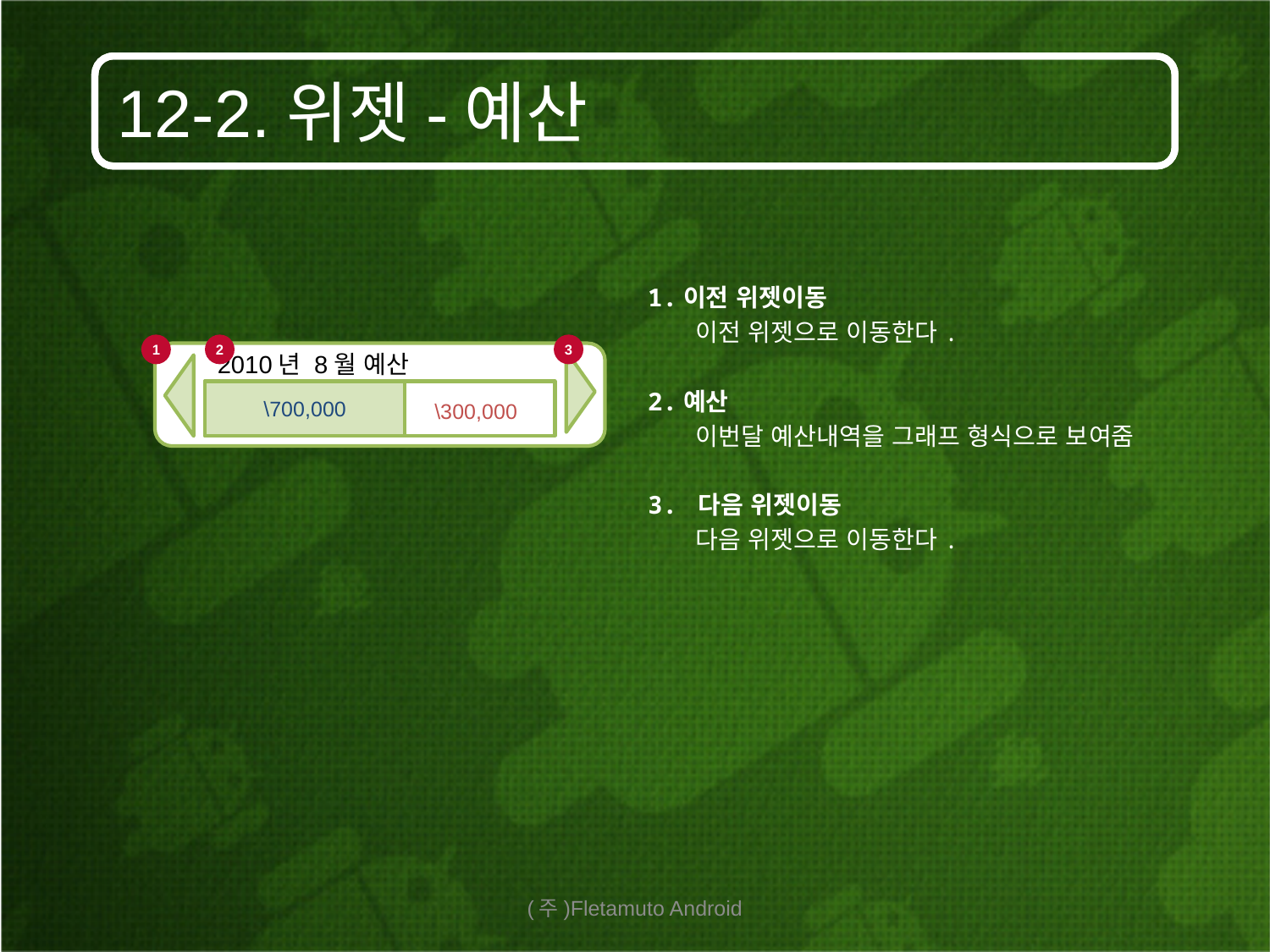

# 12-2.위젯-예산
1.이전 위젯이동
 	이전 위젯으로 이동한다.

2.예산
 	이번달 예산내역을 그래프 형식으로 보여줌

3. 다음 위젯이동
 	다음 위젯으로 이동한다.

1
2
3
2010년 8월 예산

\700,000
\300,000

(주)Fletamuto Android